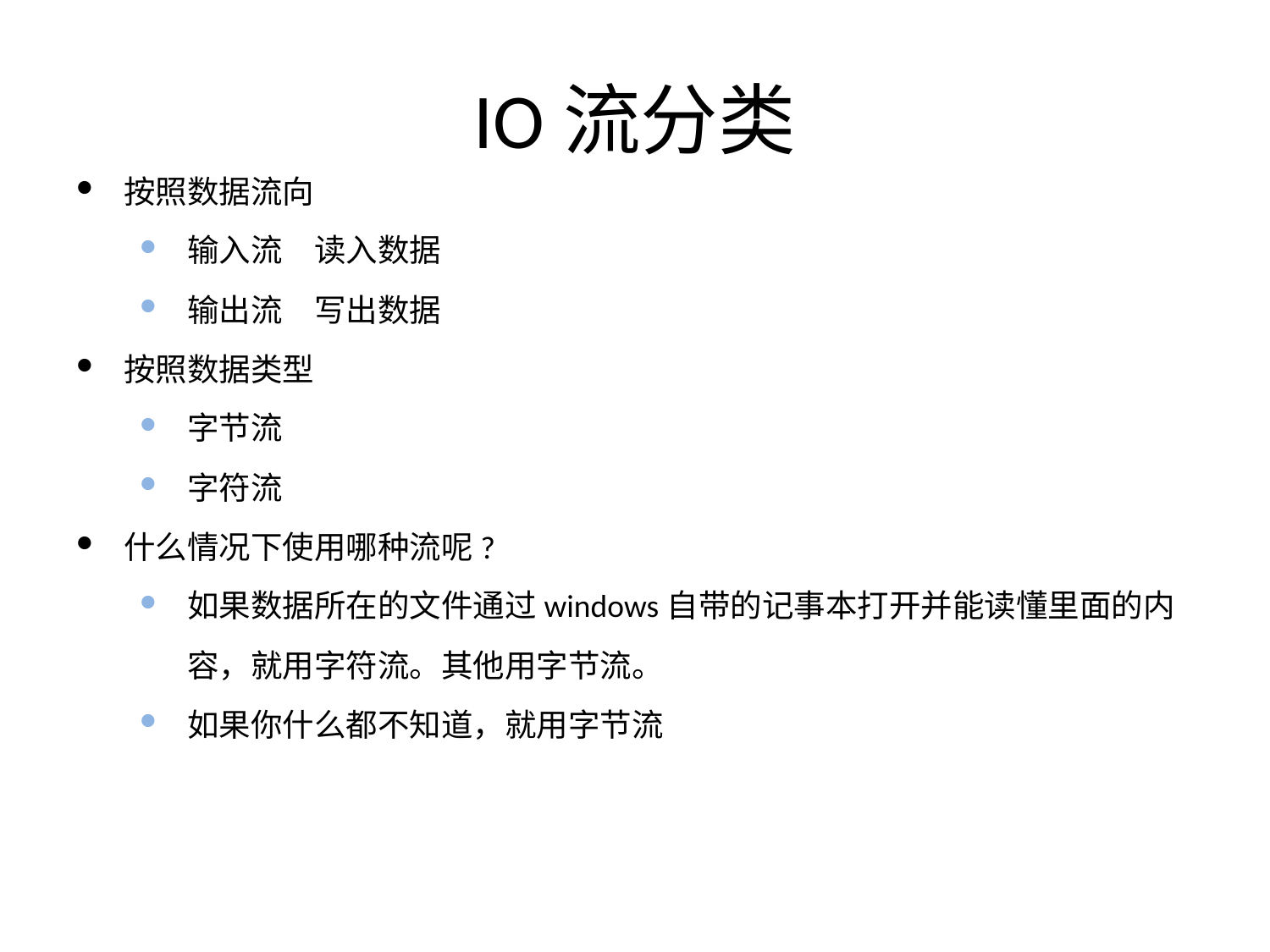

# IO流分类
按照数据流向
输入流	读入数据
输出流	写出数据
按照数据类型
字节流
字符流
什么情况下使用哪种流呢?
如果数据所在的文件通过windows自带的记事本打开并能读懂里面的内容，就用字符流。其他用字节流。
如果你什么都不知道，就用字节流